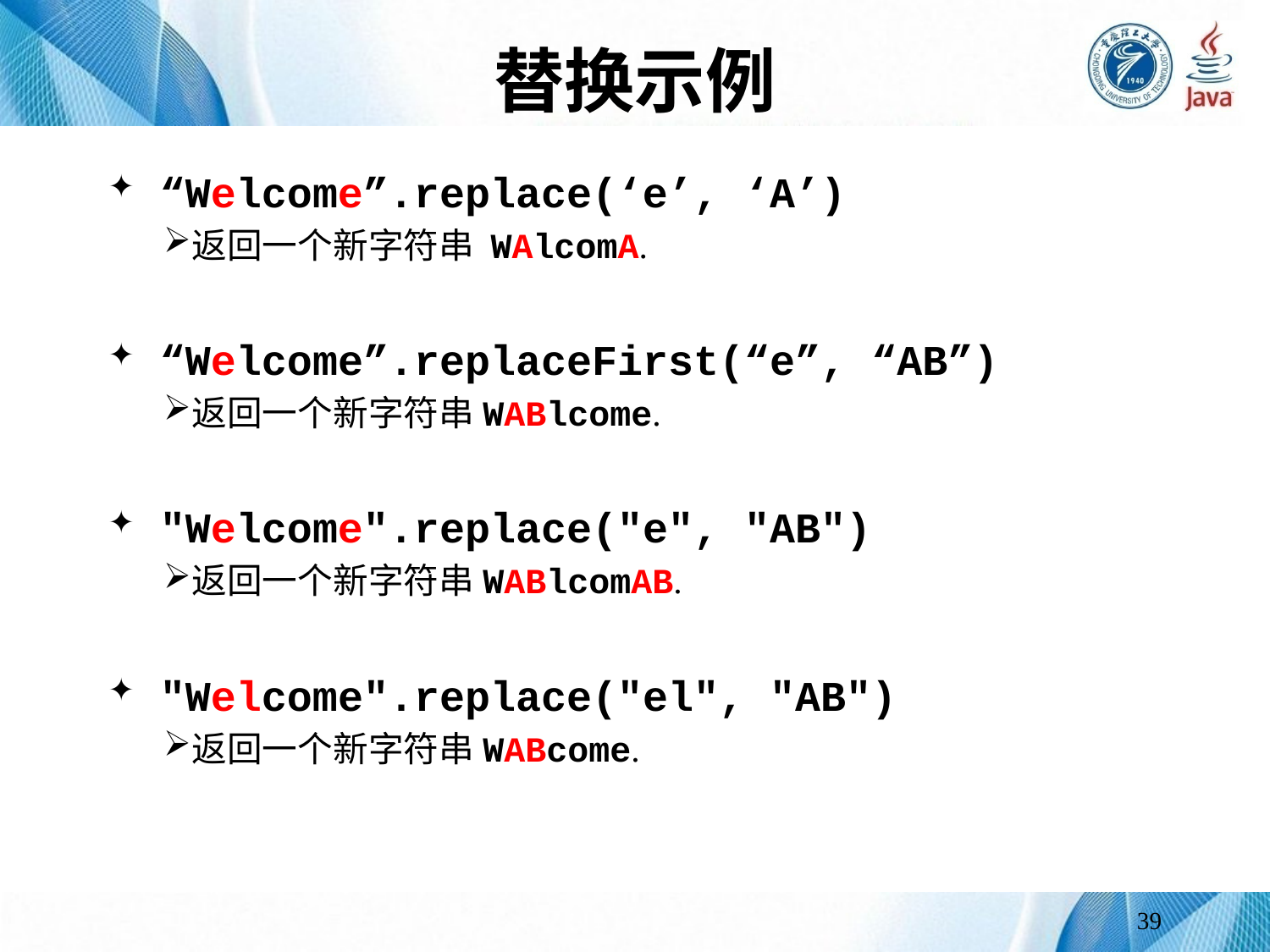

# 替换示例
 “Welcome”.replace(‘e’, ‘A’)
返回一个新字符串 WAlcomA.

 “Welcome”.replaceFirst(“e”, “AB”)
返回一个新字符串WABlcome.

 "Welcome".replace("e", "AB")
返回一个新字符串WABlcomAB.

 "Welcome".replace("el", "AB")
返回一个新字符串WABcome.
39